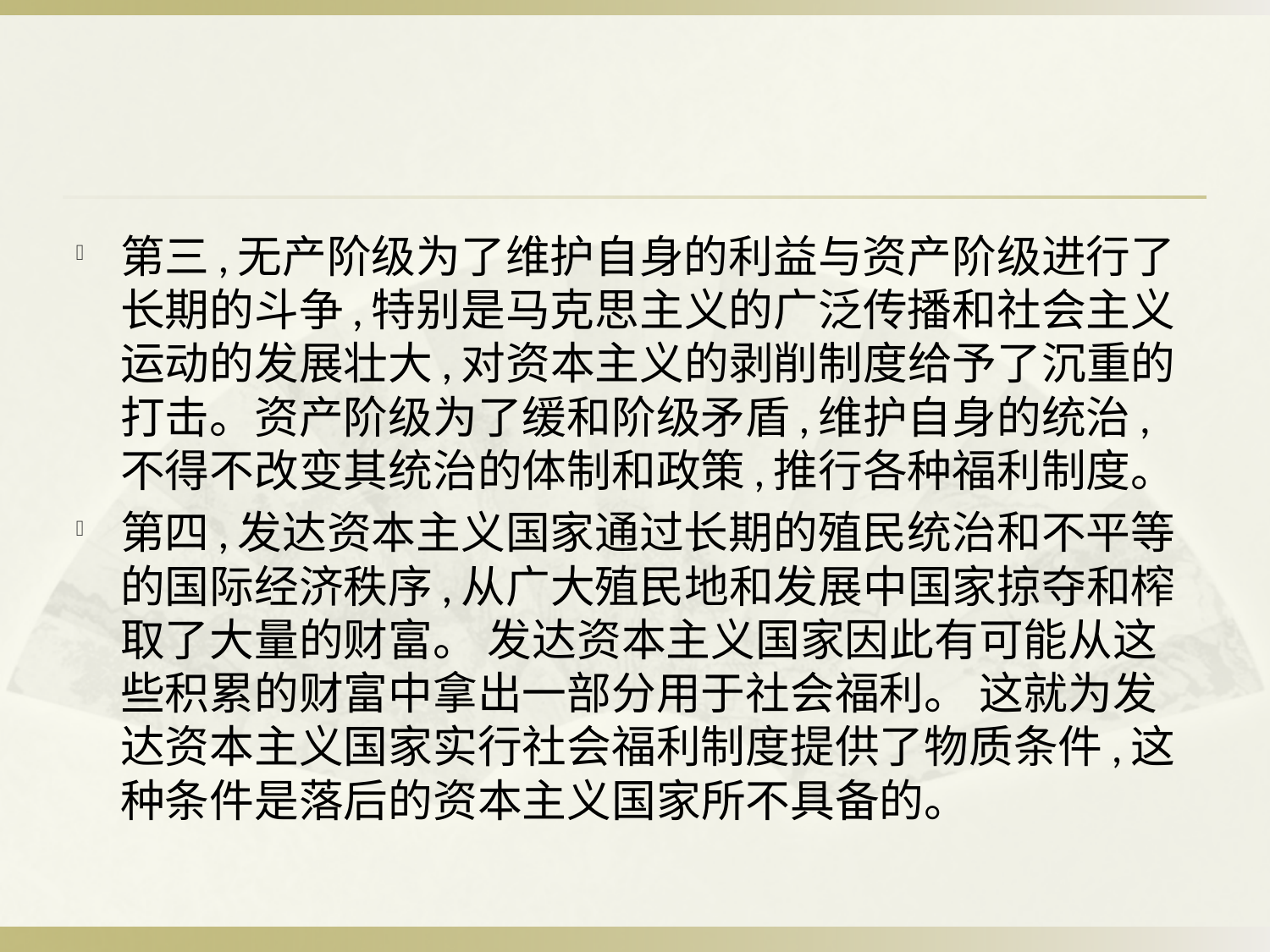

#
第三,无产阶级为了维护自身的利益与资产阶级进行了长期的斗争,特别是马克思主义的广泛传播和社会主义运动的发展壮大,对资本主义的剥削制度给予了沉重的打击。资产阶级为了缓和阶级矛盾,维护自身的统治,不得不改变其统治的体制和政策,推行各种福利制度。
第四,发达资本主义国家通过长期的殖民统治和不平等的国际经济秩序,从广大殖民地和发展中国家掠夺和榨取了大量的财富。 发达资本主义国家因此有可能从这些积累的财富中拿出一部分用于社会福利。 这就为发达资本主义国家实行社会福利制度提供了物质条件,这种条件是落后的资本主义国家所不具备的。